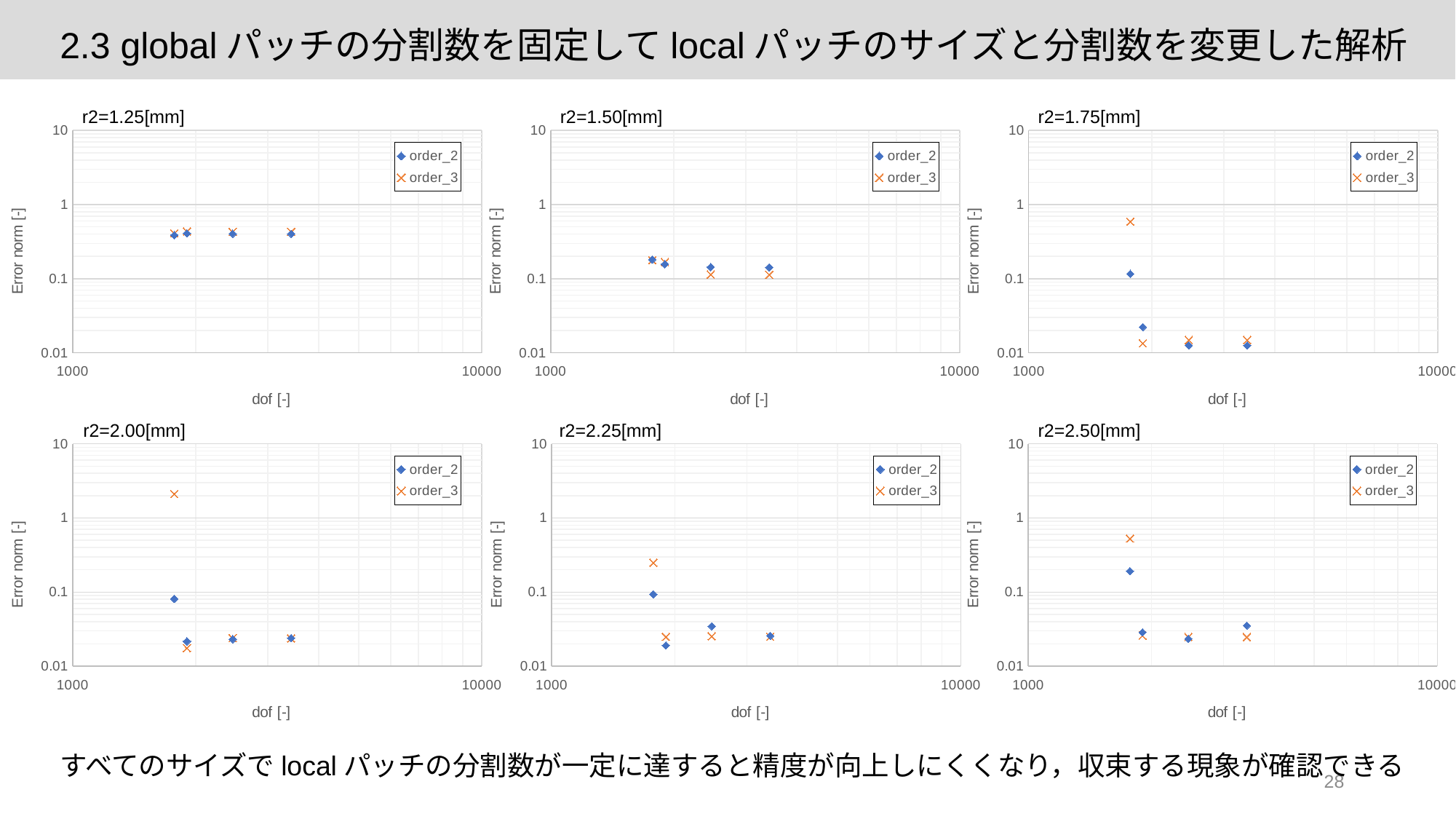

2.3 globalパッチの分割数を固定してlocalパッチのサイズと分割数を変更した解析

r2=1.25[mm]
r2=1.50[mm]
r2=1.75[mm]

### Chart

| Category |  |  |
|---|---|---|

### Chart

| Category |  |  |
|---|---|---|

### Chart

| Category |  |  |
|---|---|---|
r2=2.25[mm]
r2=2.50[mm]
r2=2.00[mm]

### Chart

| Category |  |  |
|---|---|---|

### Chart

| Category |  |  |
|---|---|---|

### Chart

| Category |  |  |
|---|---|---|
すべてのサイズでlocalパッチの分割数が一定に達すると精度が向上しにくくなり，収束する現象が確認できる
28